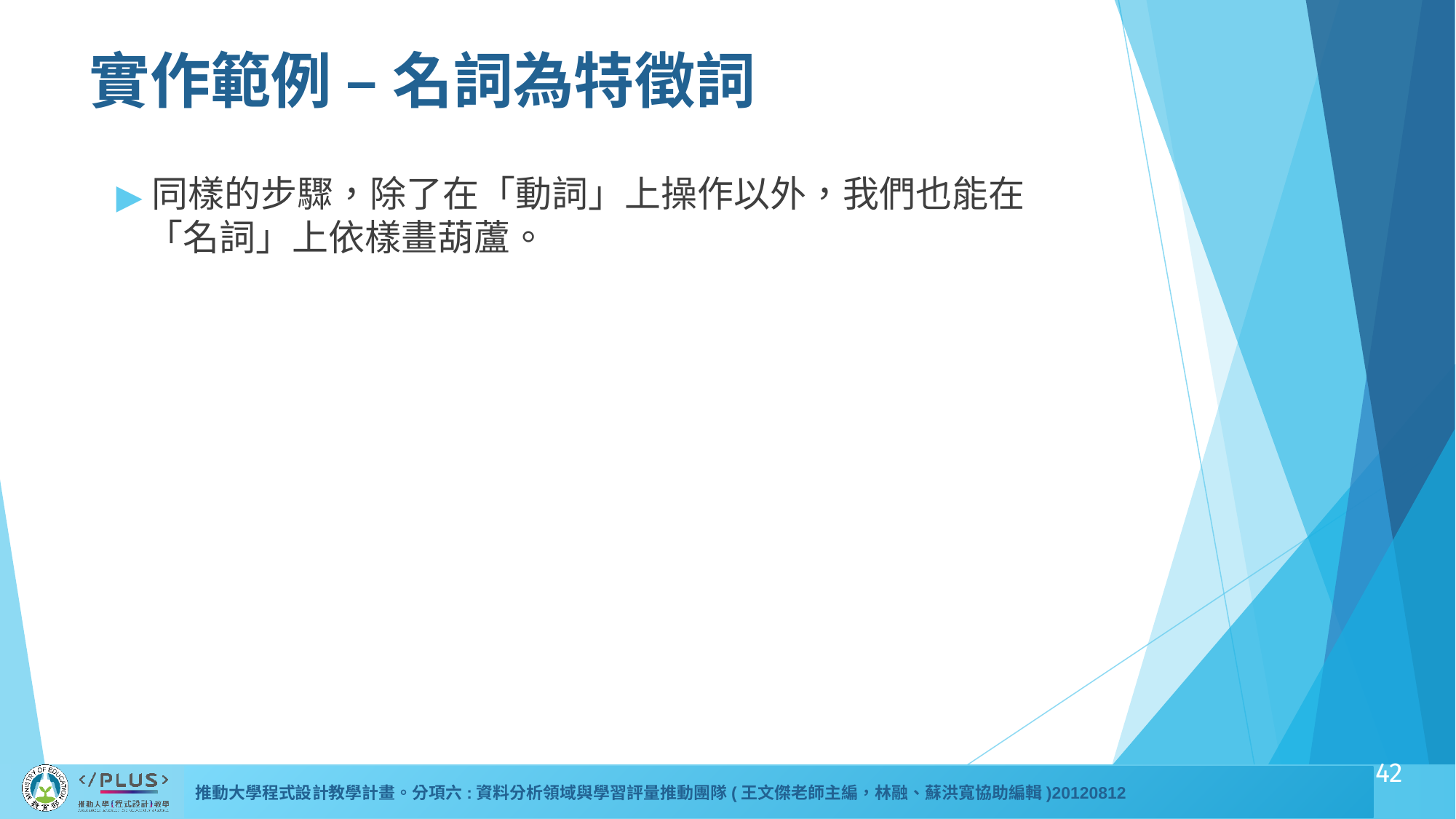

# 實作範例 – 名詞為特徵詞
同樣的步驟，除了在「動詞」上操作以外，我們也能在「名詞」上依樣畫葫蘆。
42